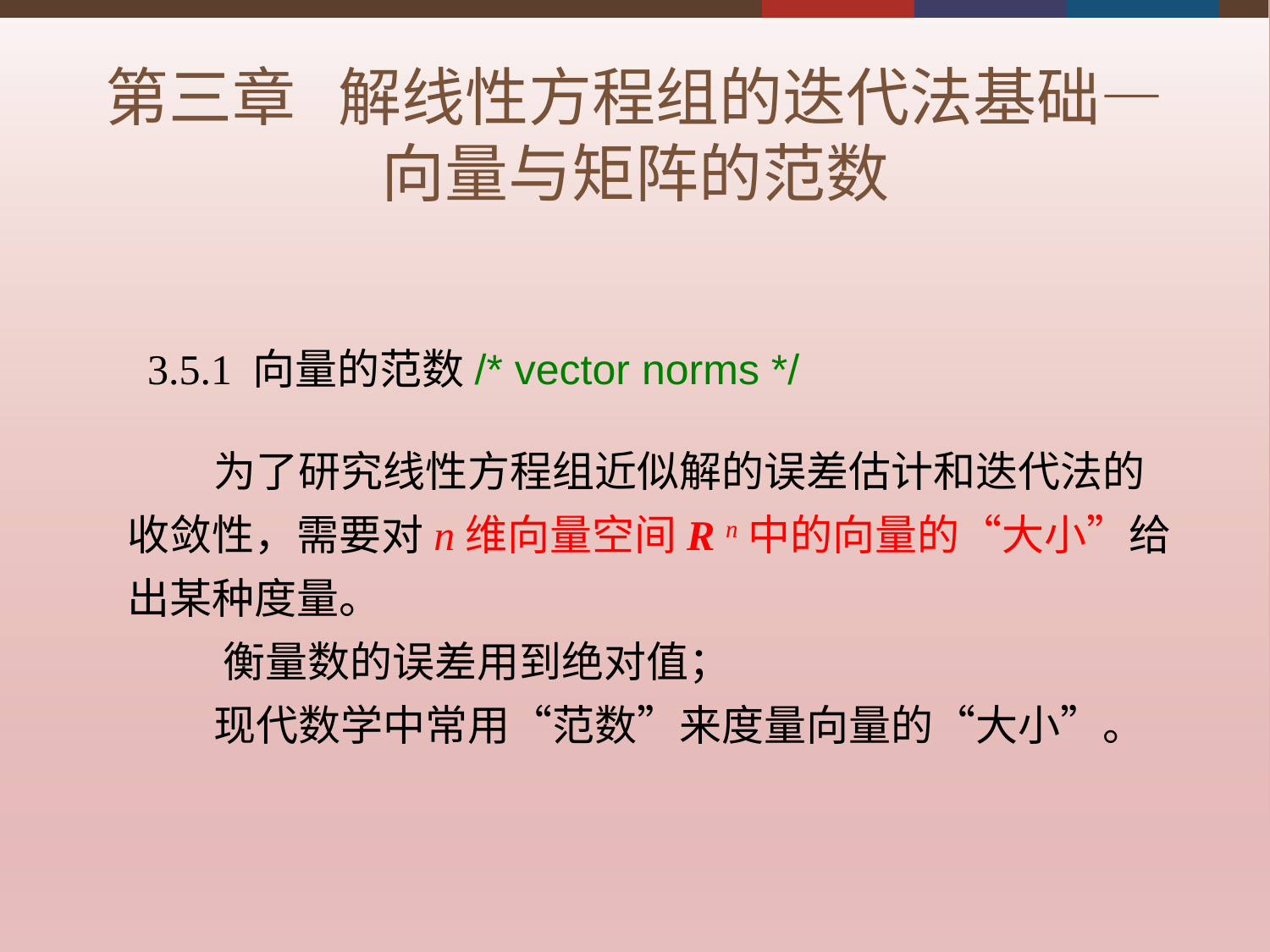

第三章   解线性方程组的迭代法基础—向量与矩阵的范数
3.5.1 向量的范数/* vector norms */

        为了研究线性方程组近似解的误差估计和迭代法的收敛性，需要对n维向量空间R n中的向量的“大小”给出某种度量。
         衡量数的误差用到绝对值；
        现代数学中常用“范数”来度量向量的“大小”。